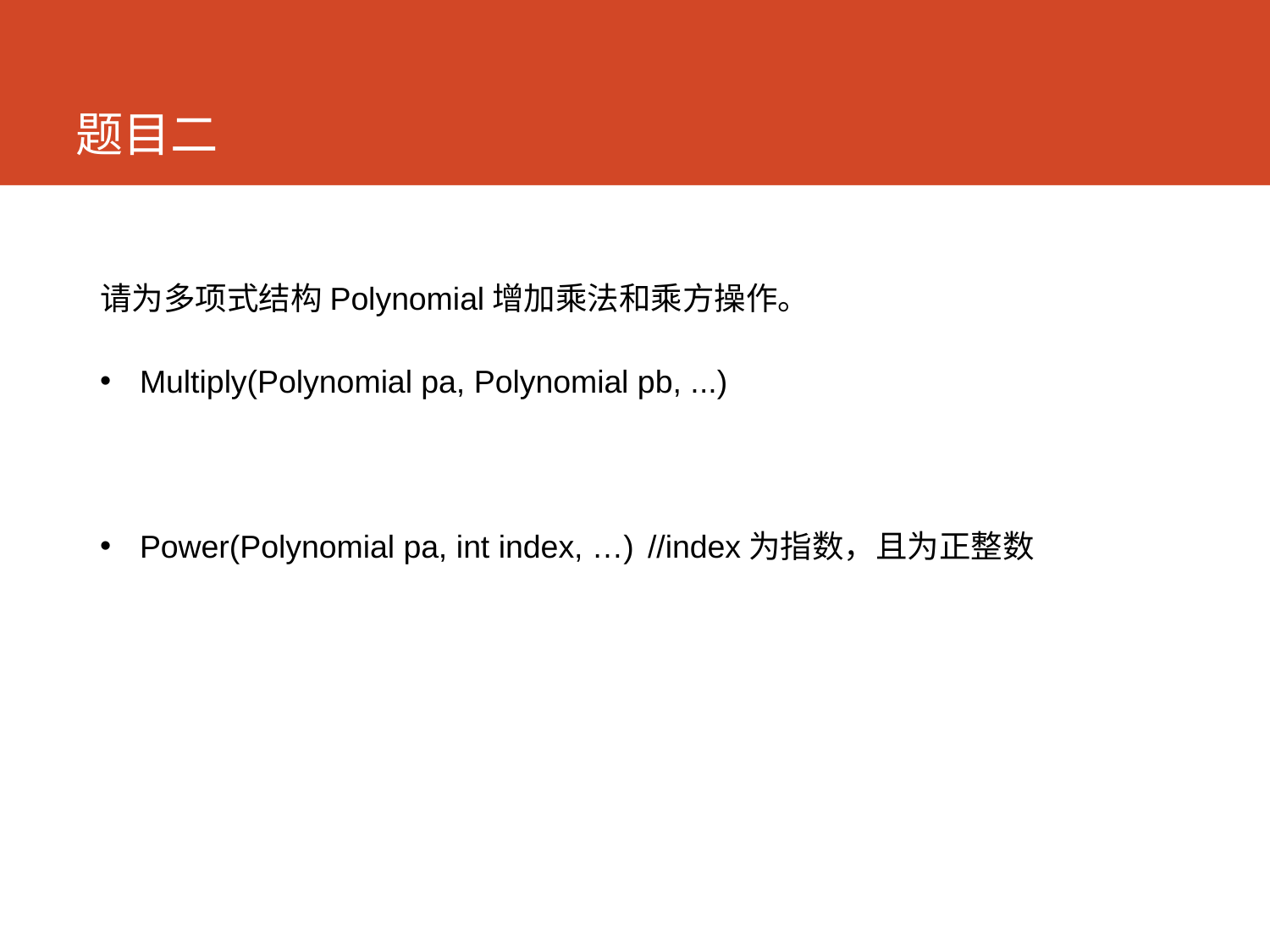

# 题目二
请为多项式结构Polynomial增加乘法和乘方操作。
Multiply(Polynomial pa, Polynomial pb, ...)

Power(Polynomial pa, int index, …)	//index为指数，且为正整数